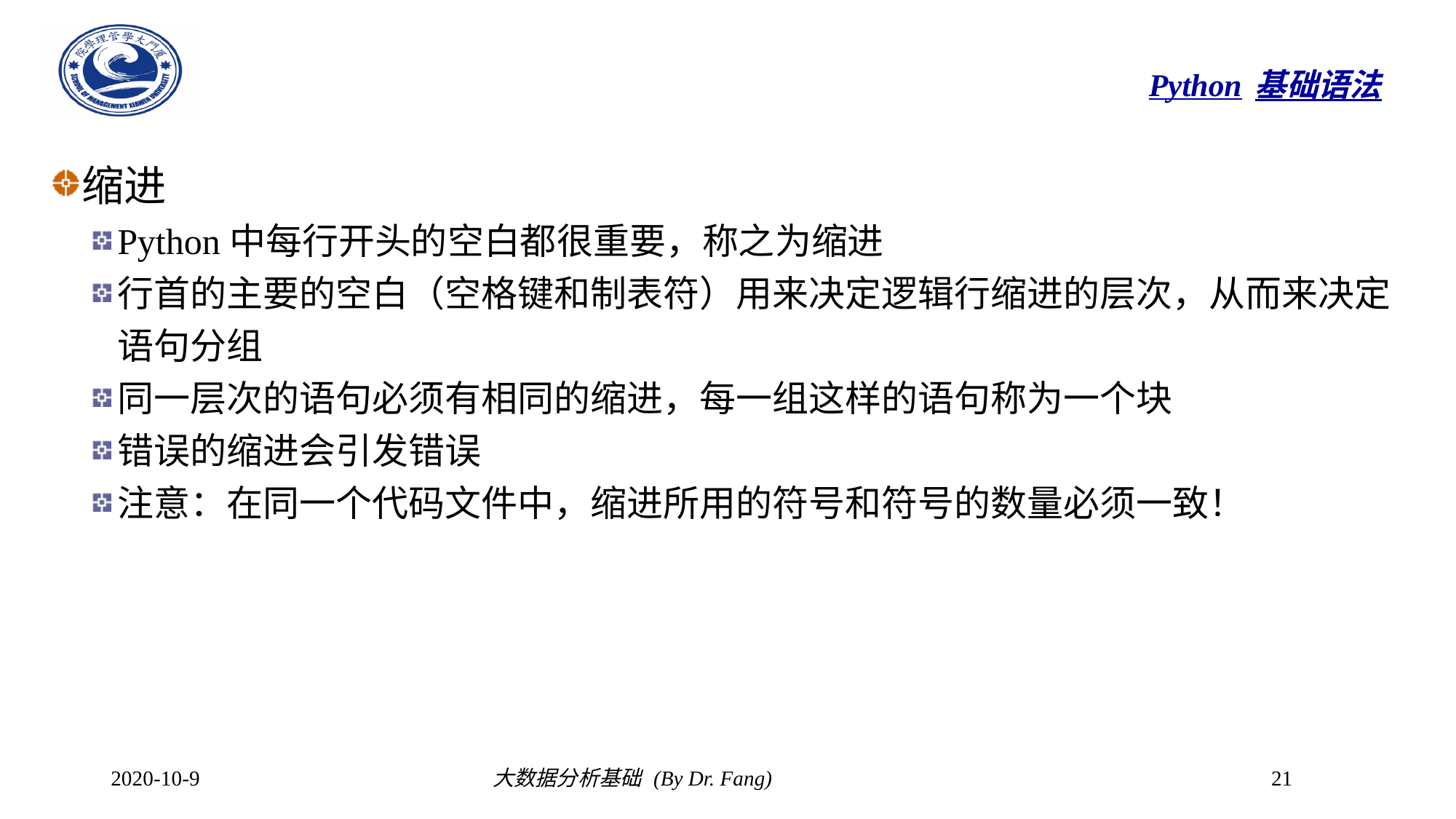

# Python基础语法
缩进
Python中每行开头的空白都很重要，称之为缩进
行首的主要的空白（空格键和制表符）用来决定逻辑行缩进的层次，从而来决定语句分组
同一层次的语句必须有相同的缩进，每一组这样的语句称为一个块
错误的缩进会引发错误
注意：在同一个代码文件中，缩进所用的符号和符号的数量必须一致！

2020-10-9
大数据分析基础 (By Dr. Fang)
21